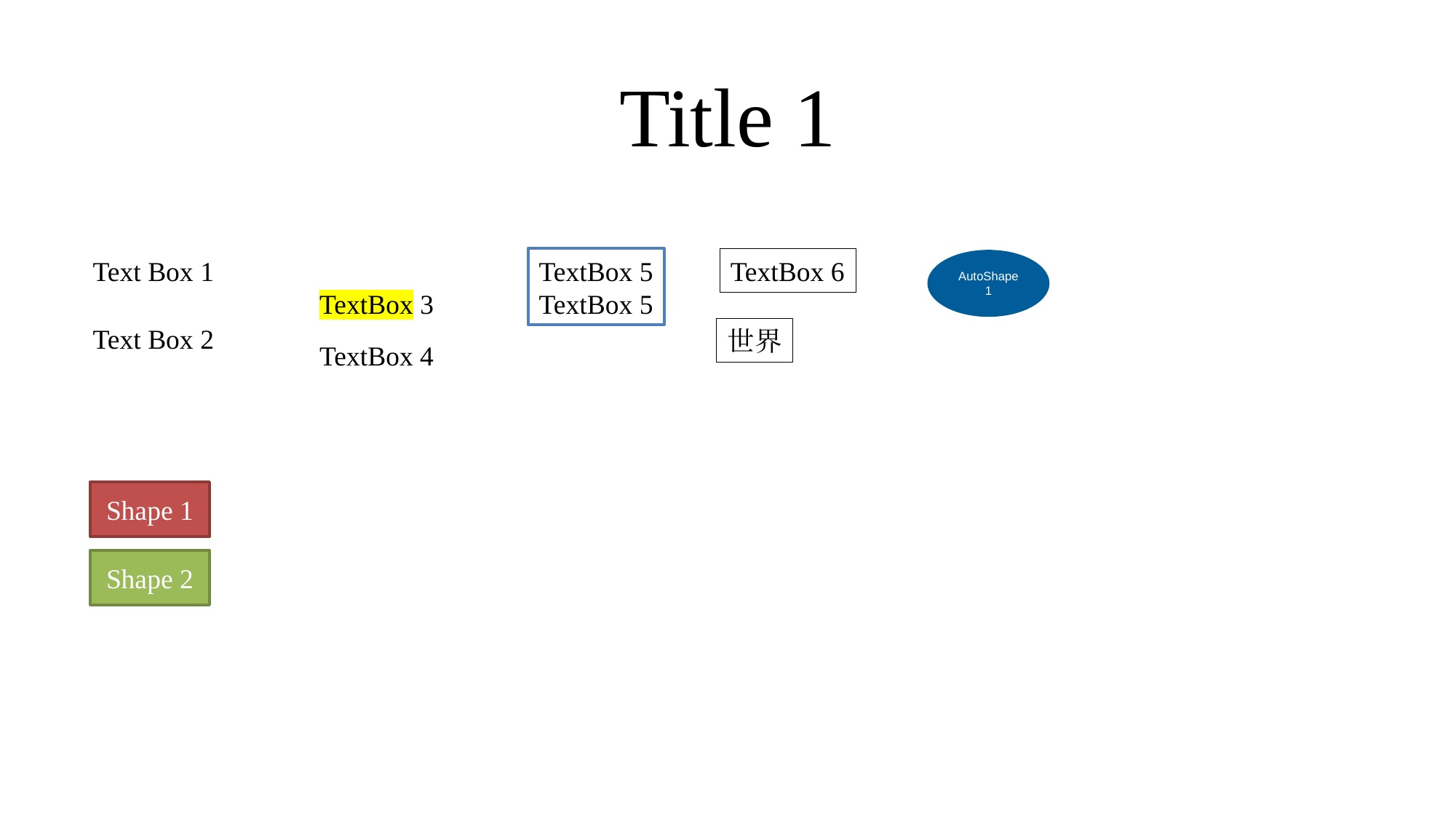

Title 1
Text Box 1
Text Box 2
TextBox 3
TextBox 5
TextBox 5
TextBox 6
AutoShape 1
TextBox 4
世界
Shape 1
Shape 2